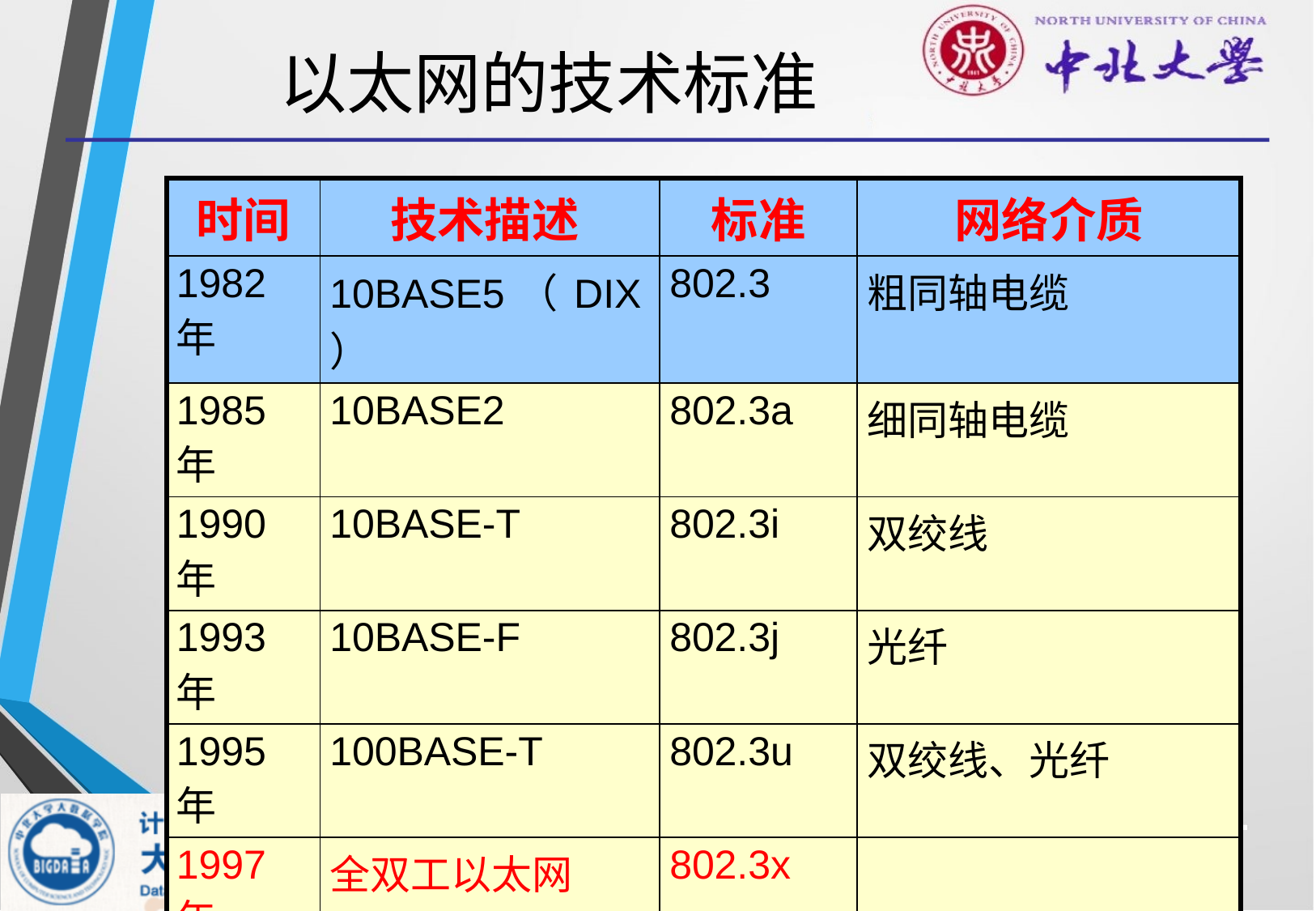

# 以太网的技术标准
| 时间 | 技术描述 | 标准 | 网络介质 |
| --- | --- | --- | --- |
| 1982年 | 10BASE5（DIX） | 802.3 | 粗同轴电缆 |
| 1985年 | 10BASE2 | 802.3a | 细同轴电缆 |
| 1990年 | 10BASE-T | 802.3i | 双绞线 |
| 1993年 | 10BASE-F | 802.3j | 光纤 |
| 1995年 | 100BASE-T | 802.3u | 双绞线、光纤 |
| 1997年 | 全双工以太网 | 802.3x |  |
| 1998年 | 1000BASE-X | 802.3z | 光纤、短屏蔽铜缆 |
| 1999年 | 1000BASE-T | 802.3ab | 双绞线 |
| 2002年 | 10GBASE | 802.3ae | 光纤 |
15